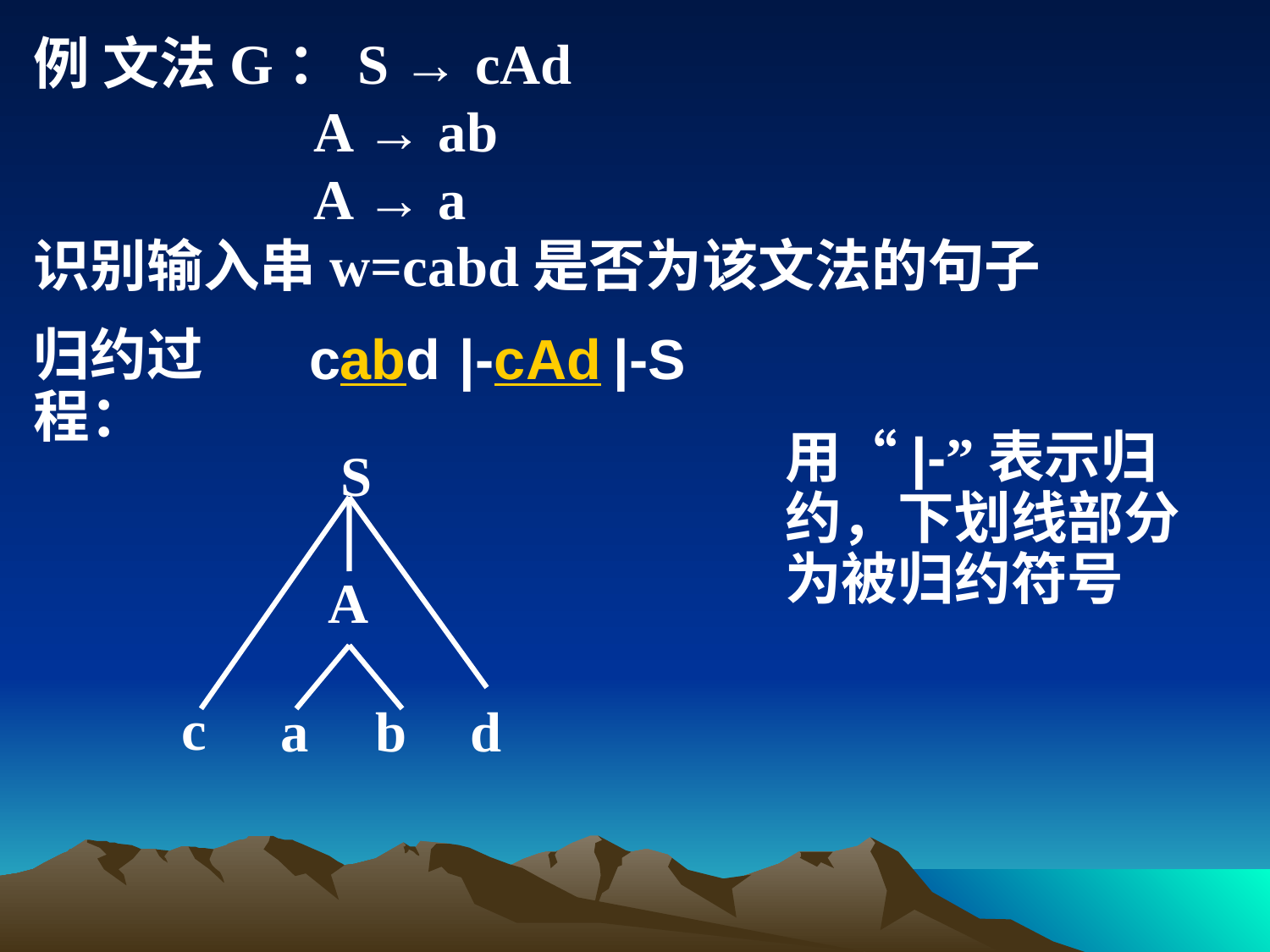

例 文法G：S → cAd
                    A → ab
                    A → a
识别输入串w=cabd是否为该文法的句子
cabd
|-cAd
|-S
归约过程：
用“|-”表示归约，下划线部分为被归约符号
S

A

c
a
b
d